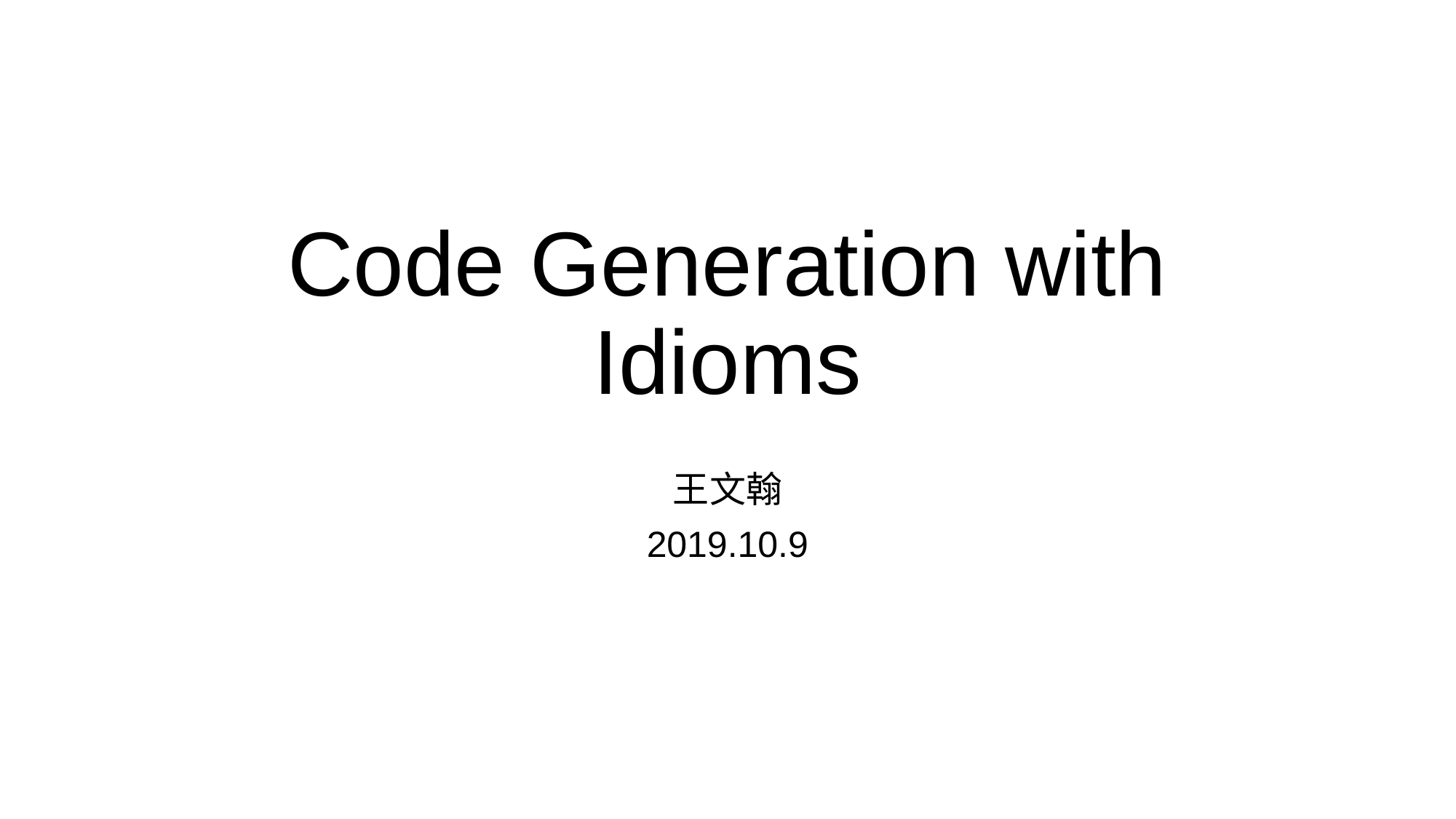

# Code Generation with Idioms
王文翰
2019.10.9